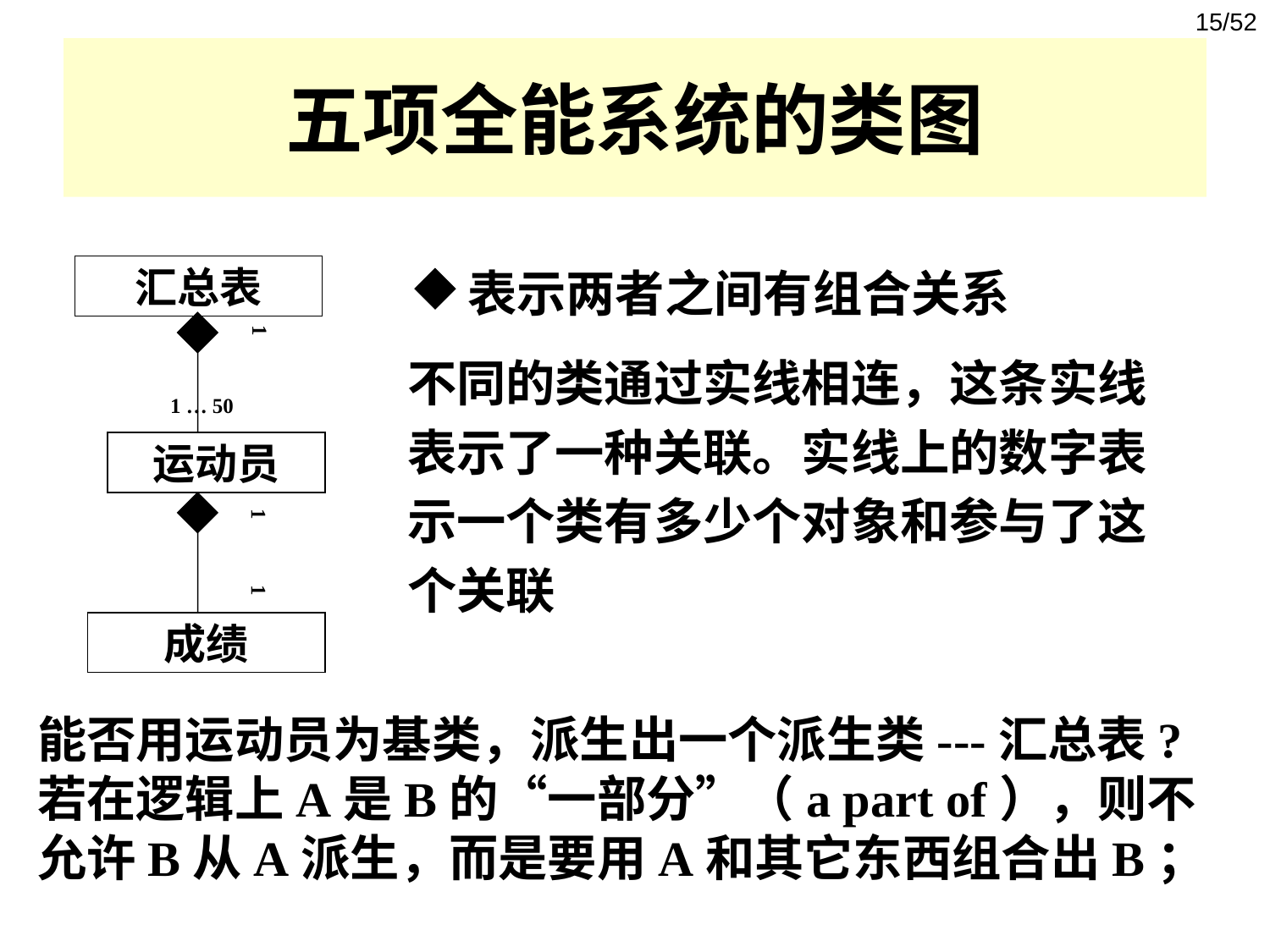

15/52
# 五项全能系统的类图
汇总表
表示两者之间有组合关系

1
不同的类通过实线相连，这条实线
表示了一种关联。实线上的数字表
示一个类有多少个对象和参与了这
个关联

1 … 50
运动员

1

1
成绩
能否用运动员为基类，派生出一个派生类---汇总表?
若在逻辑上A是B的“一部分”（a part of），则不允许B从A派生，而是要用A和其它东西组合出B；